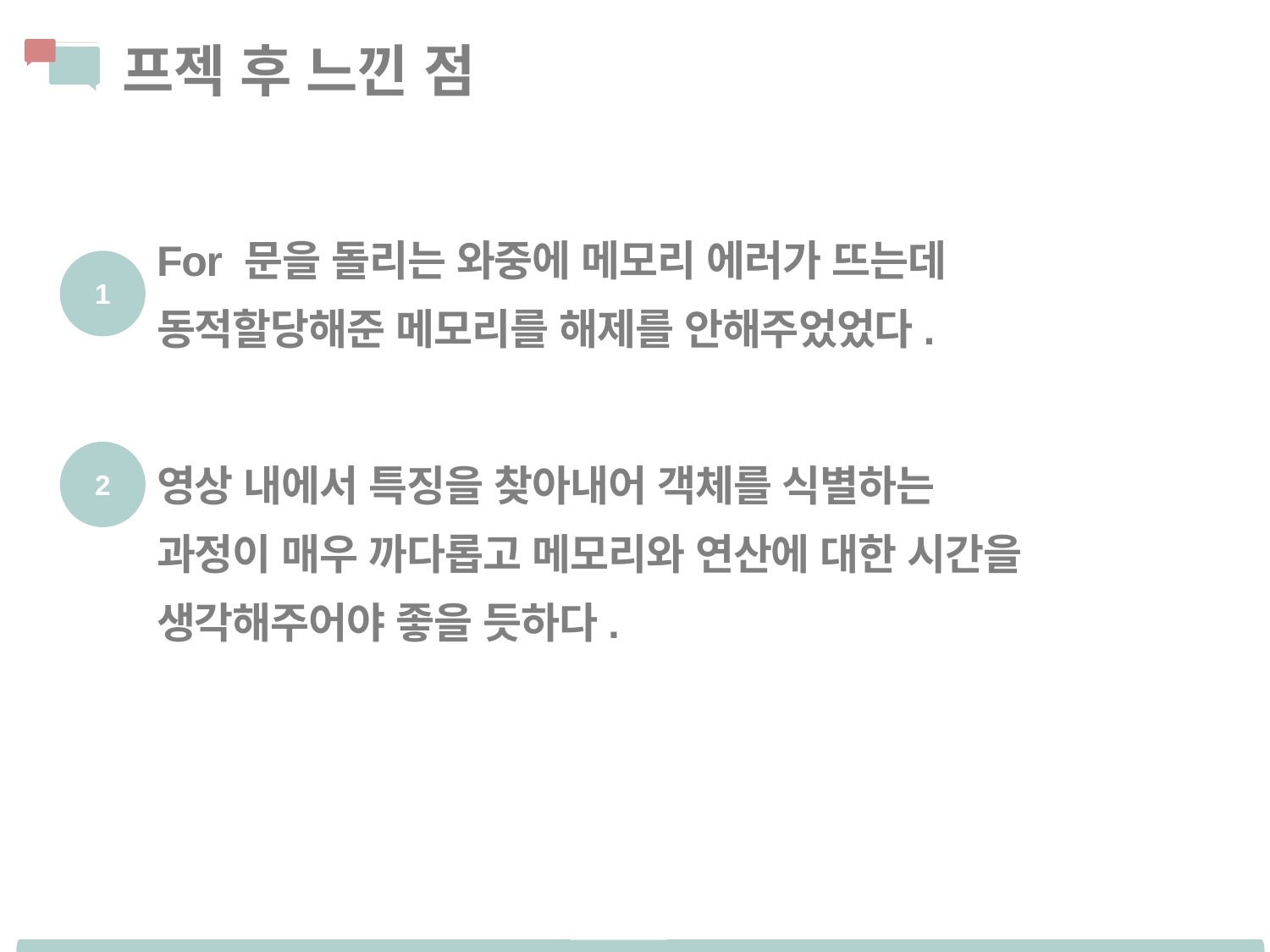

프젝 후 느낀 점
For 문을 돌리는 와중에 메모리 에러가 뜨는데
동적할당해준 메모리를 해제를 안해주었었다.
1

영상 내에서 특징을 찾아내어 객체를 식별하는
과정이 매우 까다롭고 메모리와 연산에 대한 시간을
생각해주어야 좋을 듯하다.
2